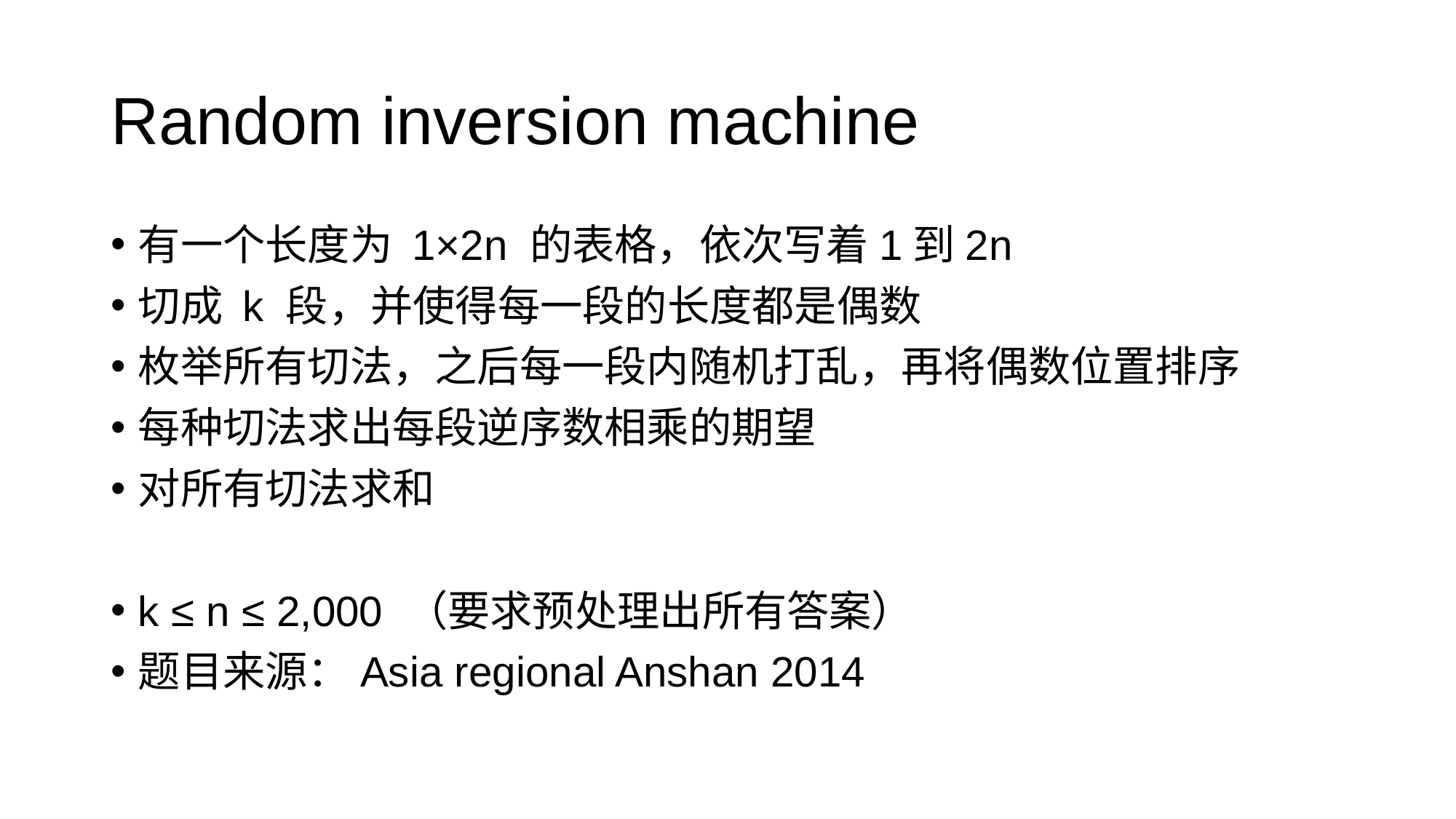

# Random inversion machine
有一个长度为 1×2n 的表格，依次写着1到2n
切成 k 段，并使得每一段的长度都是偶数
枚举所有切法，之后每一段内随机打乱，再将偶数位置排序
每种切法求出每段逆序数相乘的期望
对所有切法求和

k ≤ n ≤ 2,000 （要求预处理出所有答案）
题目来源：Asia regional Anshan 2014